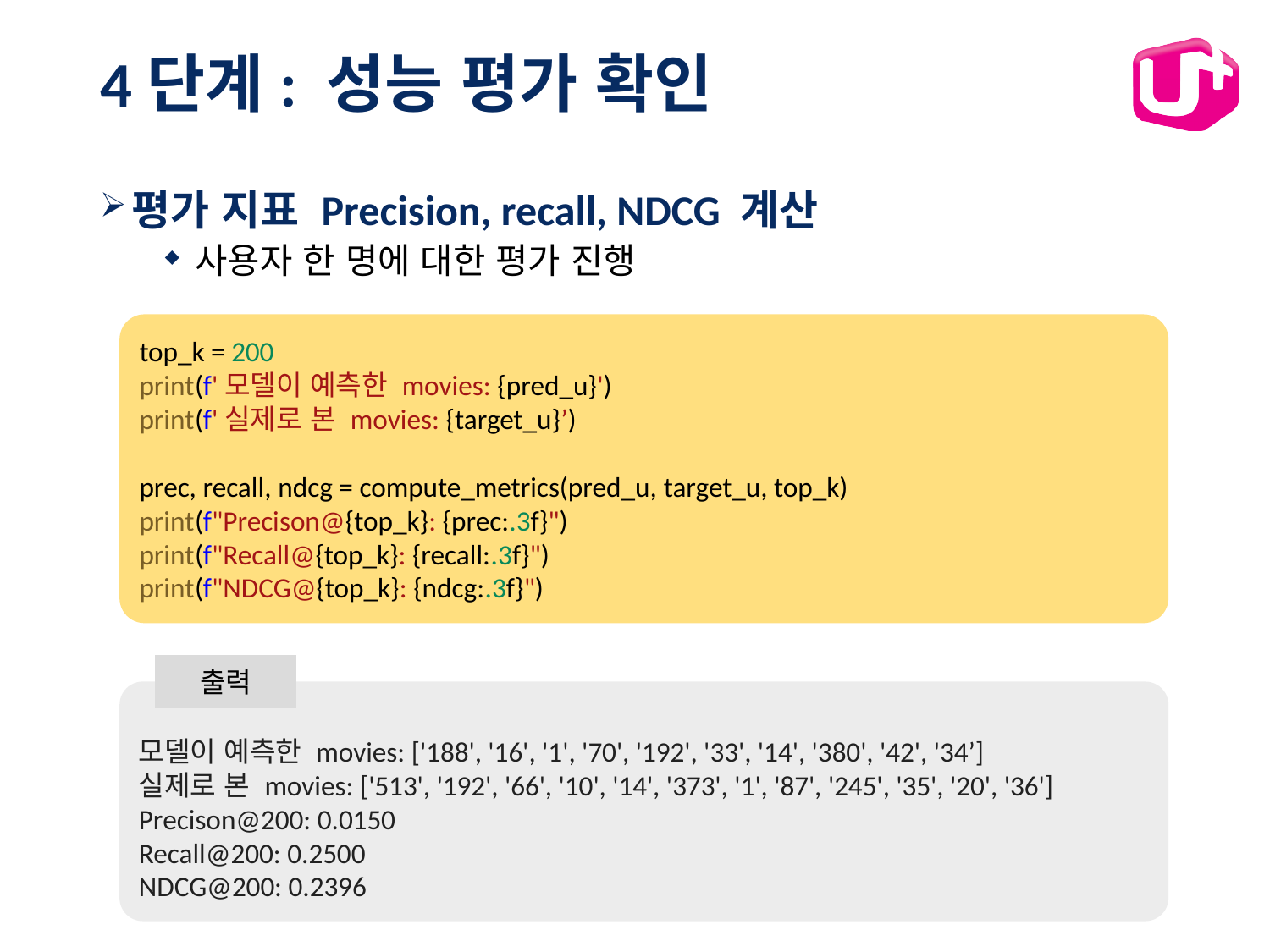

# 4단계: 성능 평가 확인
평가 지표 Precision, recall, NDCG 계산
사용자 한 명에 대한 평가 진행

top_k = 200
print(f'모델이 예측한 movies: {pred_u}')
print(f'실제로 본 movies: {target_u}’)

prec, recall, ndcg = compute_metrics(pred_u, target_u, top_k)
print(f"Precison@{top_k}: {prec:.3f}")
print(f"Recall@{top_k}: {recall:.3f}")
print(f"NDCG@{top_k}: {ndcg:.3f}")
출력

모델이 예측한 movies: ['188', '16', '1', '70', '192', '33', '14', '380', '42', '34’]
실제로 본 movies: ['513', '192', '66', '10', '14', '373', '1', '87', '245', '35', '20', '36'] Precison@200: 0.0150
Recall@200: 0.2500
NDCG@200: 0.2396